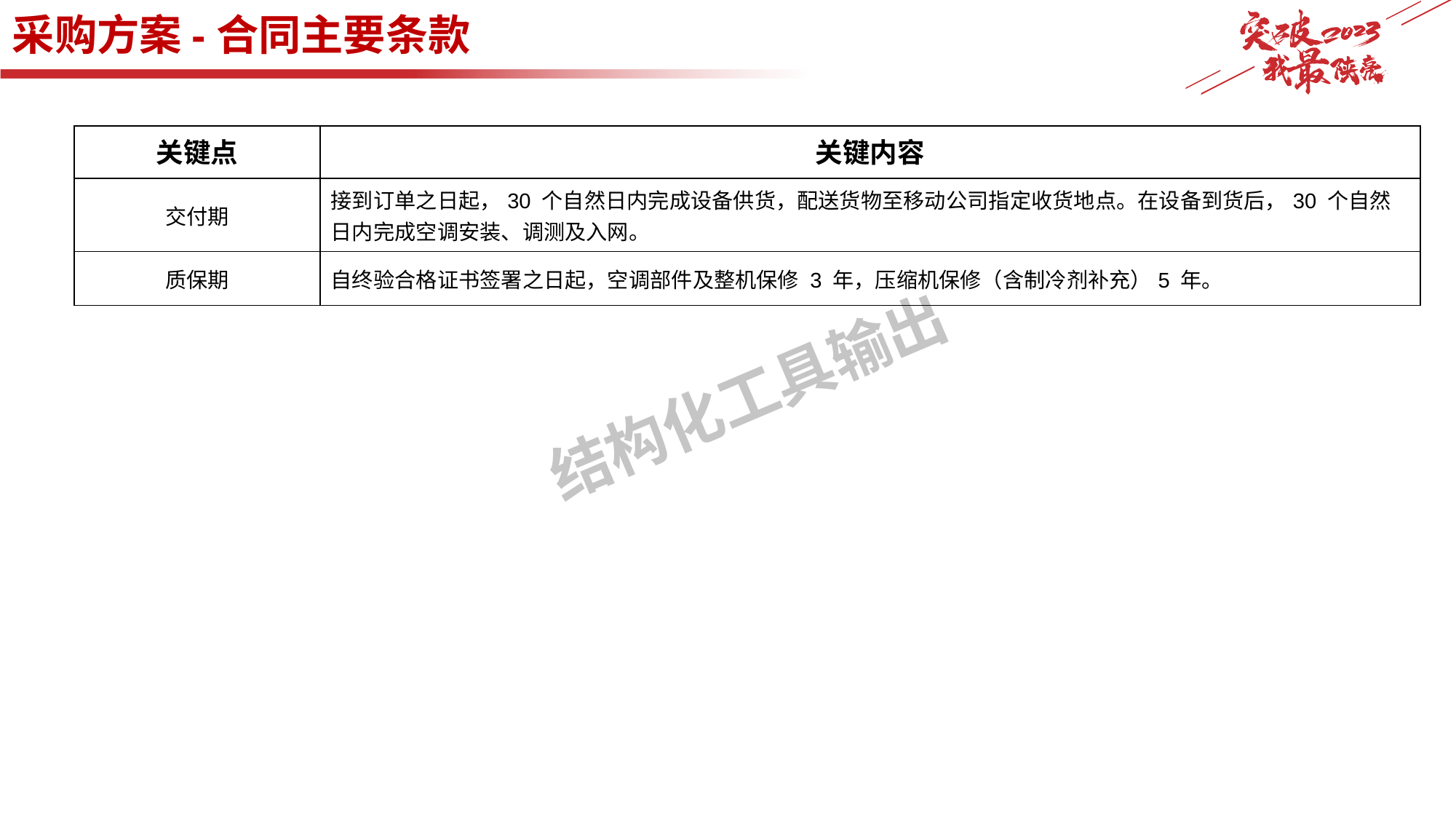

# 采购方案-合同主要条款
| 关键点 | 关键内容 |
| --- | --- |
| 交付期 | 接到订单之日起，30 个自然日内完成设备供货，配送货物至移动公司指定收货地点。在设备到货后，30 个自然日内完成空调安装、调测及入网。 |
| 质保期 | 自终验合格证书签署之日起，空调部件及整机保修 3 年，压缩机保修（含制冷剂补充）5 年。 |